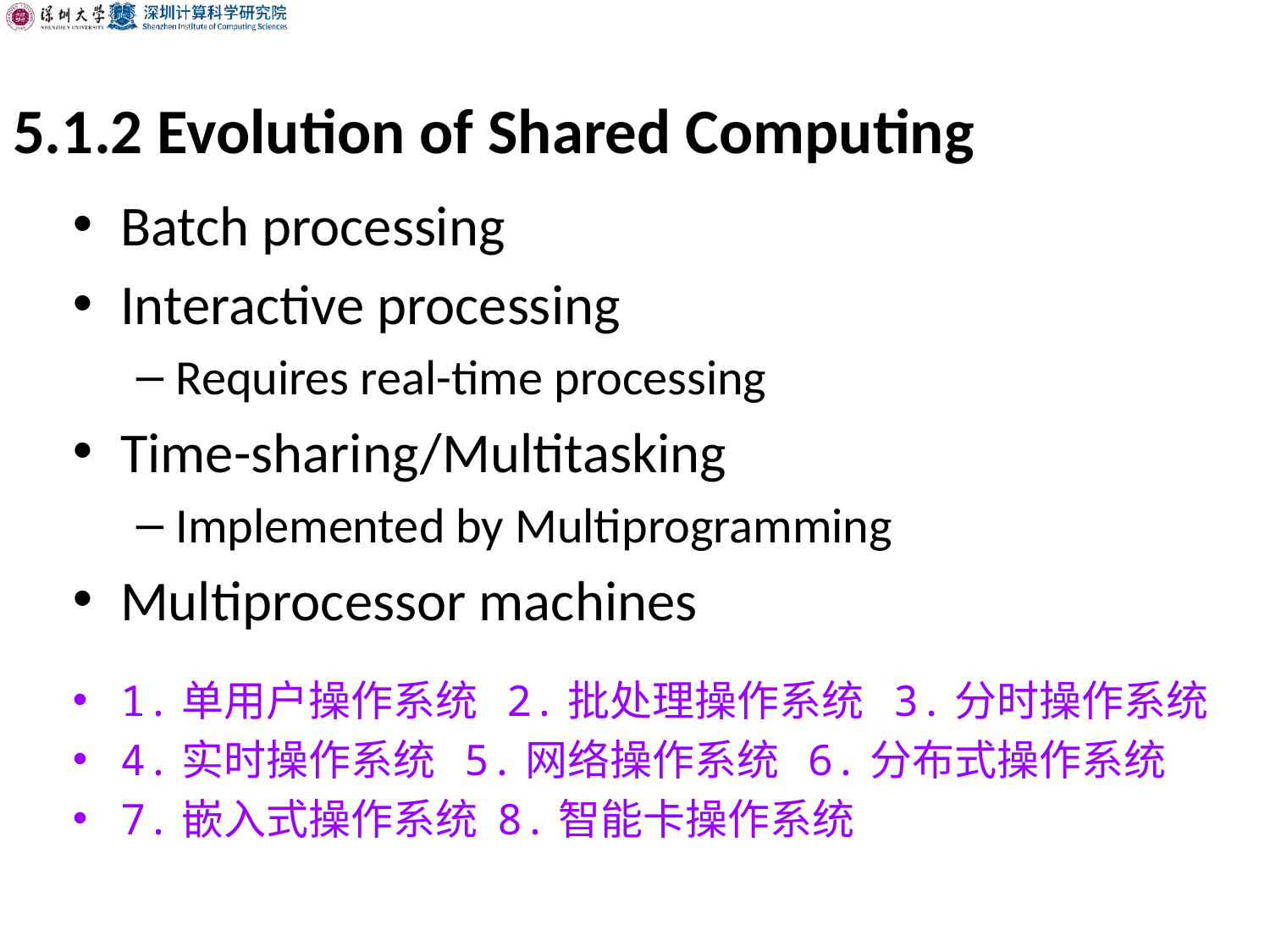

# 5.1.2 Evolution of Shared Computing
Batch processing
Interactive processing
Requires real-time processing
Time-sharing/Multitasking
Implemented by Multiprogramming
Multiprocessor machines
1.单用户操作系统  2.批处理操作系统  3.分时操作系统
4.实时操作系统  5.网络操作系统  6.分布式操作系统
7.嵌入式操作系统 8.智能卡操作系统